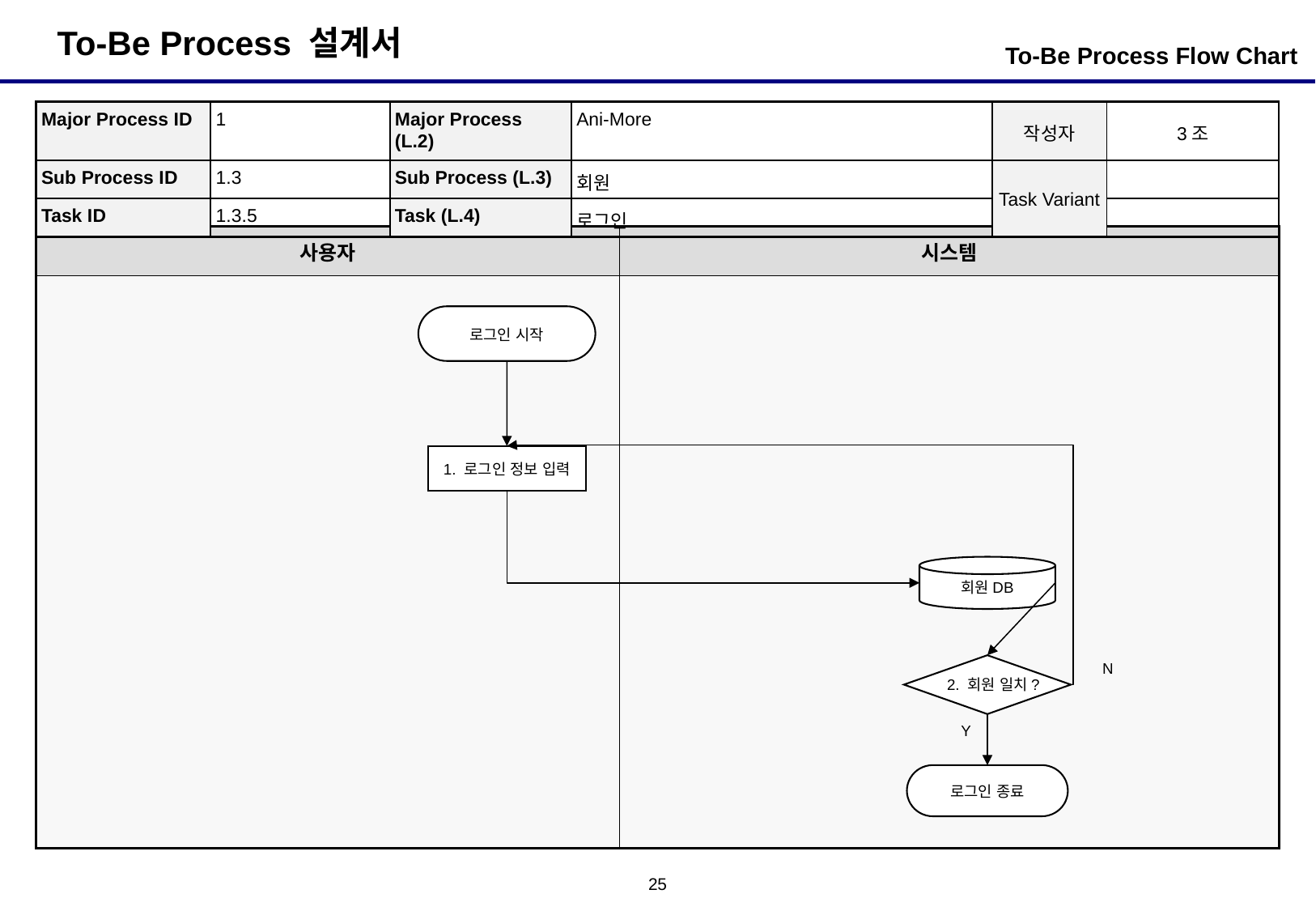

To-Be Process Flow Chart
| Major Process ID | 1 | Major Process (L.2) | Ani-More | 작성자 | 3조 |
| --- | --- | --- | --- | --- | --- |
| Sub Process ID | 1.3 | Sub Process (L.3) | 회원 | Task Variant |  |
| Task ID | 1.3.5 | Task (L.4) | 로그인 |  |  |
| 사용자 | 시스템 |
| --- | --- |
|  |  |
로그인 시작
1. 로그인 정보 입력
회원DB
N
2. 회원 일치?
Y
로그인 종료